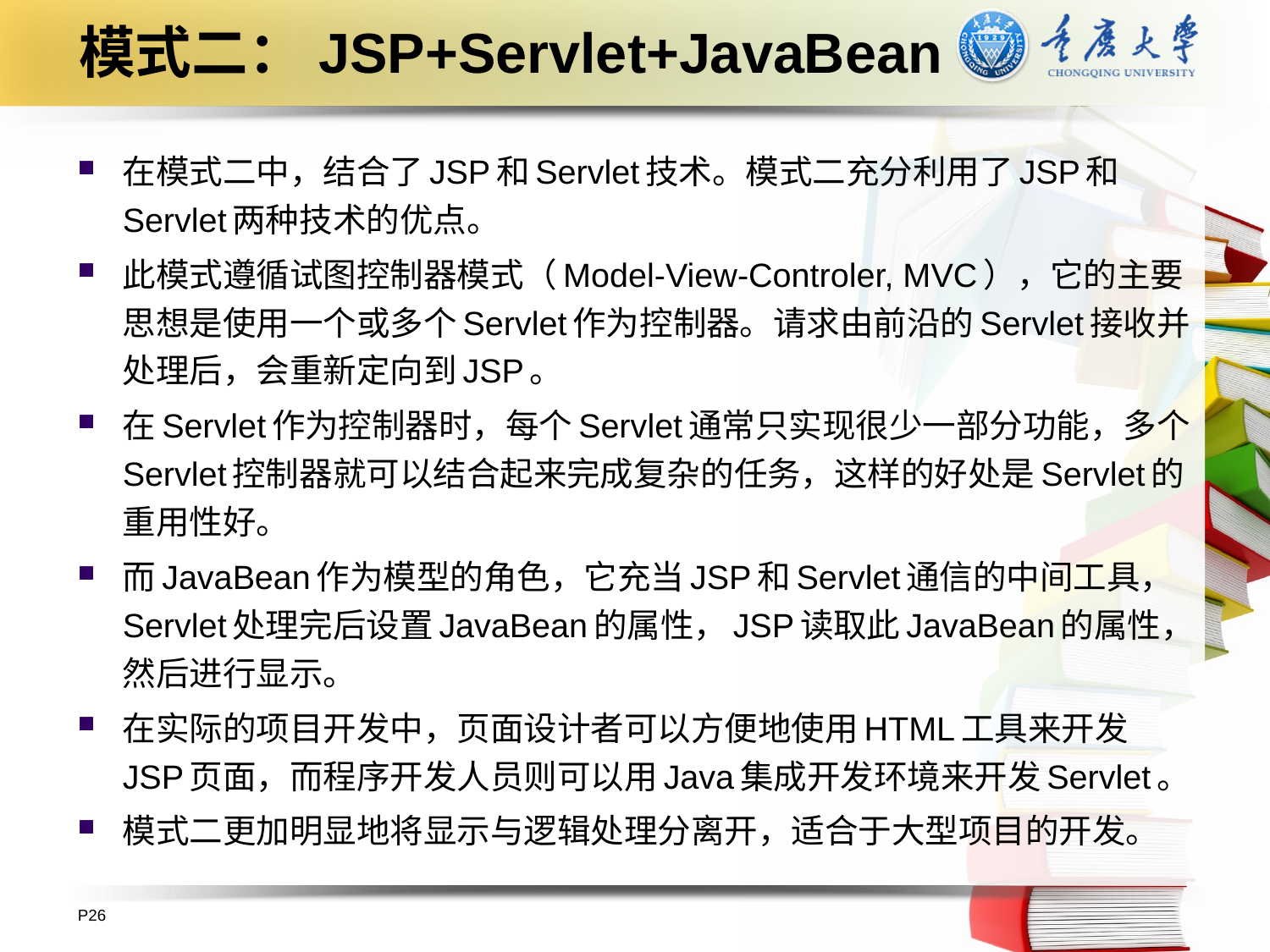

# 模式二：JSP+Servlet+JavaBean
在模式二中，结合了JSP和Servlet技术。模式二充分利用了JSP和Servlet两种技术的优点。
此模式遵循试图控制器模式（Model-View-Controler, MVC），它的主要思想是使用一个或多个Servlet作为控制器。请求由前沿的Servlet接收并处理后，会重新定向到JSP。
在Servlet作为控制器时，每个Servlet通常只实现很少一部分功能，多个Servlet控制器就可以结合起来完成复杂的任务，这样的好处是Servlet的重用性好。
而JavaBean作为模型的角色，它充当JSP和Servlet通信的中间工具，Servlet处理完后设置JavaBean的属性，JSP读取此JavaBean的属性，然后进行显示。
在实际的项目开发中，页面设计者可以方便地使用HTML工具来开发JSP页面，而程序开发人员则可以用Java集成开发环境来开发Servlet。
模式二更加明显地将显示与逻辑处理分离开，适合于大型项目的开发。
P26